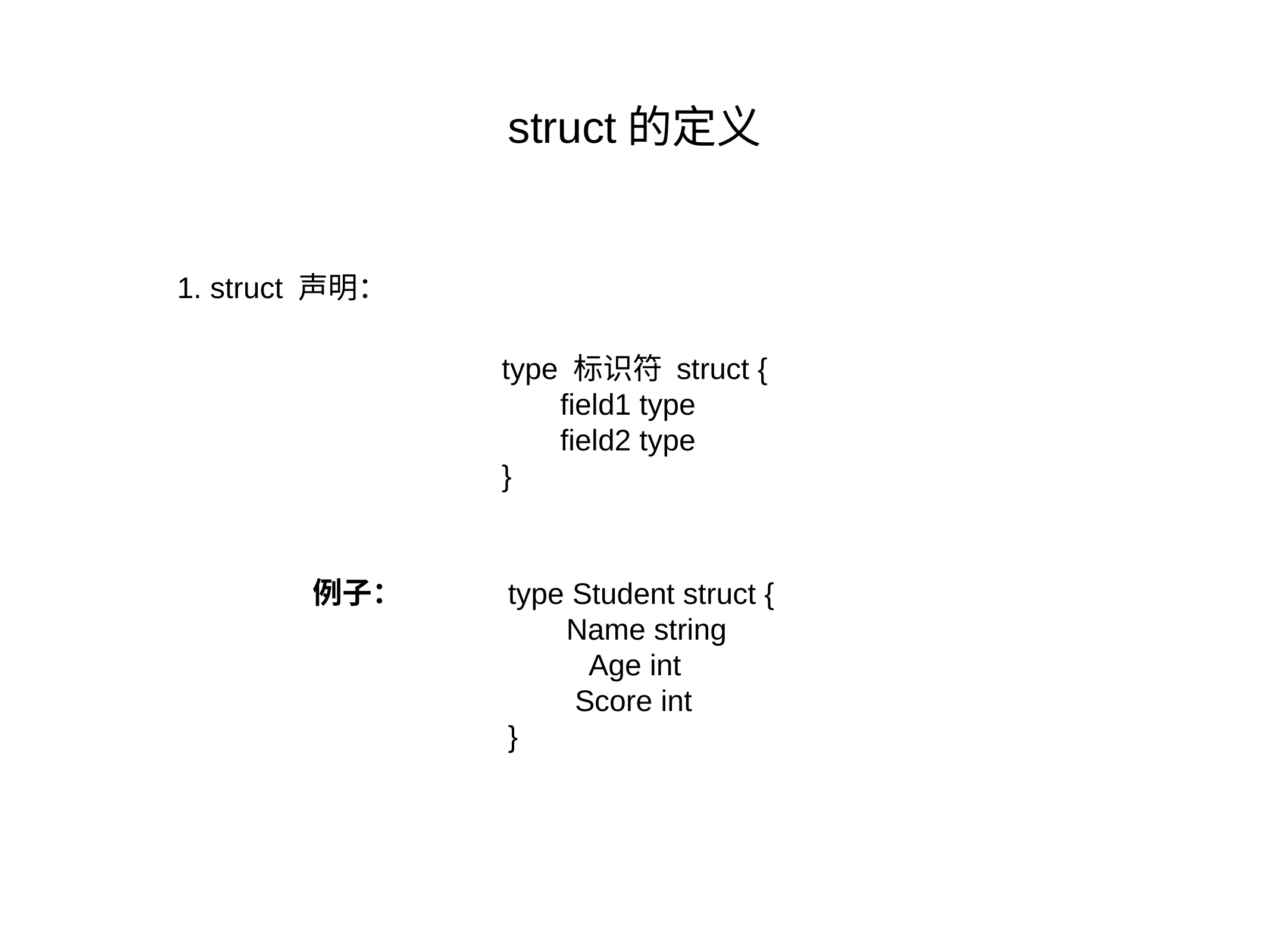

struct的定义
1. struct 声明：
type 标识符 struct {
       field1 type
       field2 type
}
例子：
type Student struct {
       Name string
       Age int
Score int
}